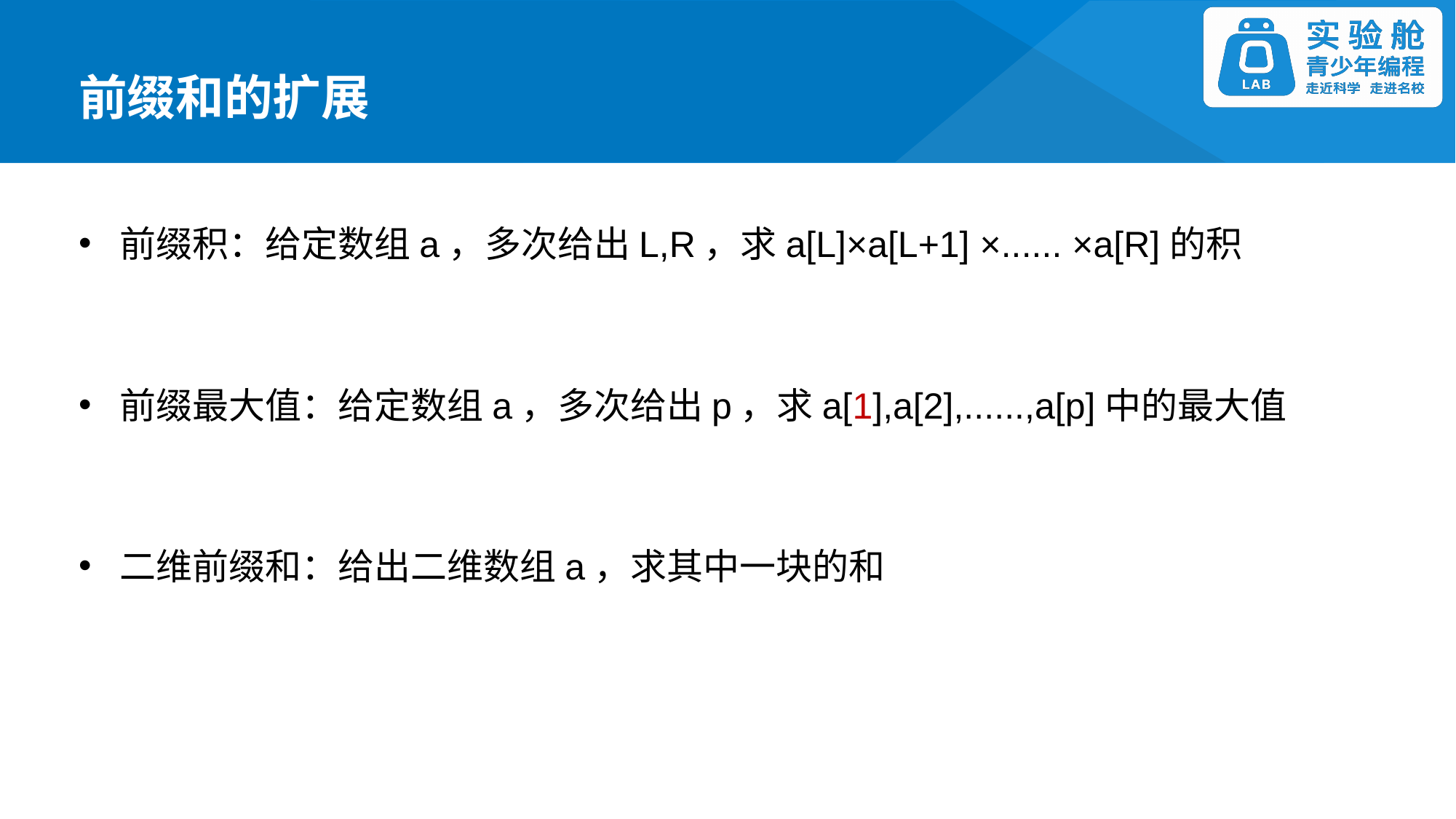

前缀和的扩展
前缀积：给定数组a，多次给出L,R，求a[L]×a[L+1] ×...... ×a[R]的积

前缀最大值：给定数组a，多次给出p，求a[1],a[2],......,a[p]中的最大值

二维前缀和：给出二维数组a，求其中一块的和